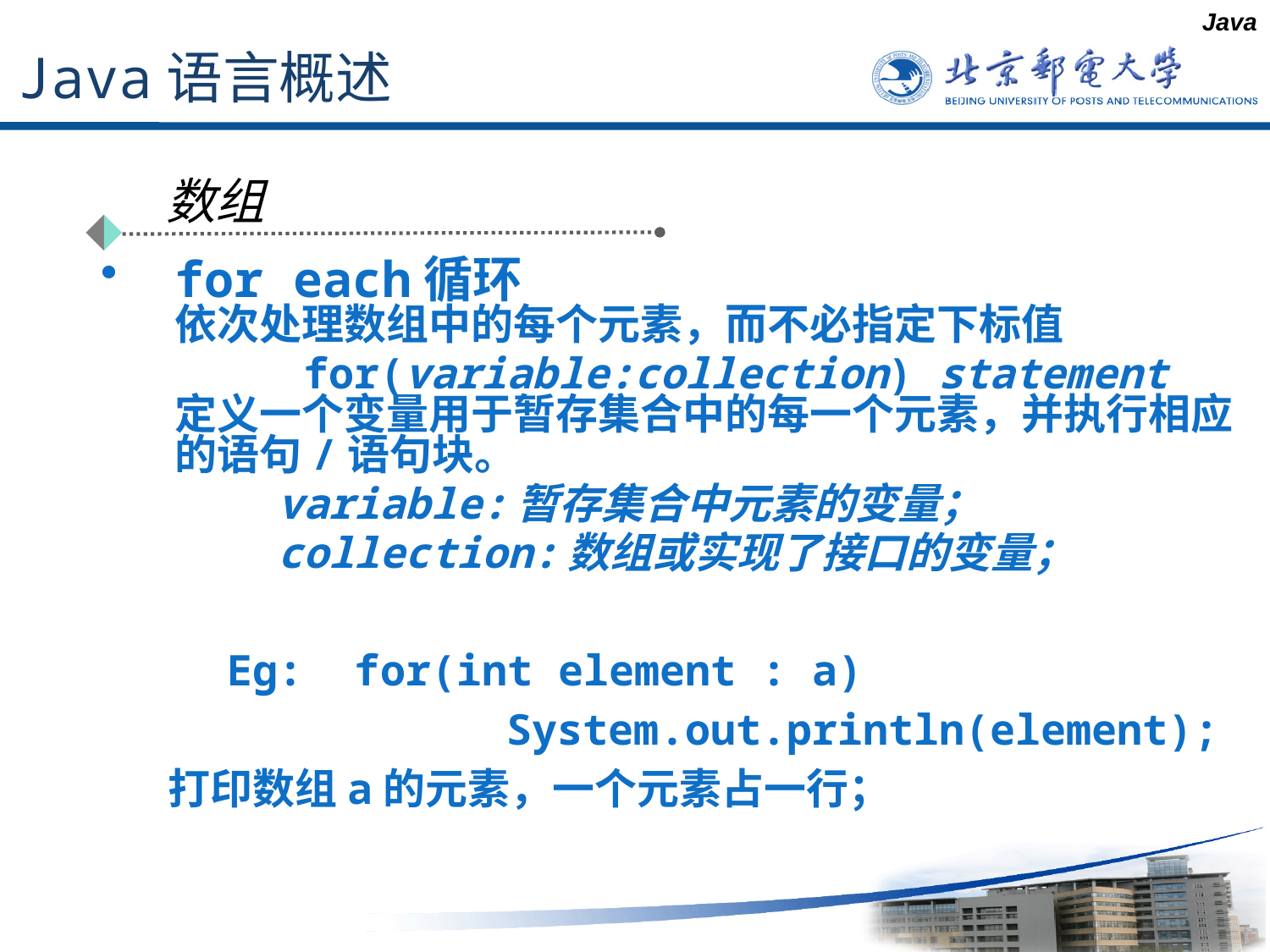

Java
# Java语言概述

数组

for each循环
依次处理数组中的每个元素，而不必指定下标值
        for(variable:collection) statement
定义一个变量用于暂存集合中的每一个元素，并执行相应的语句/语句块。
       variable:暂存集合中元素的变量；
       collection:数组或实现了接口的变量；

     Eg:  for(int element : a)
                System.out.println(element);
      打印数组a的元素，一个元素占一行；